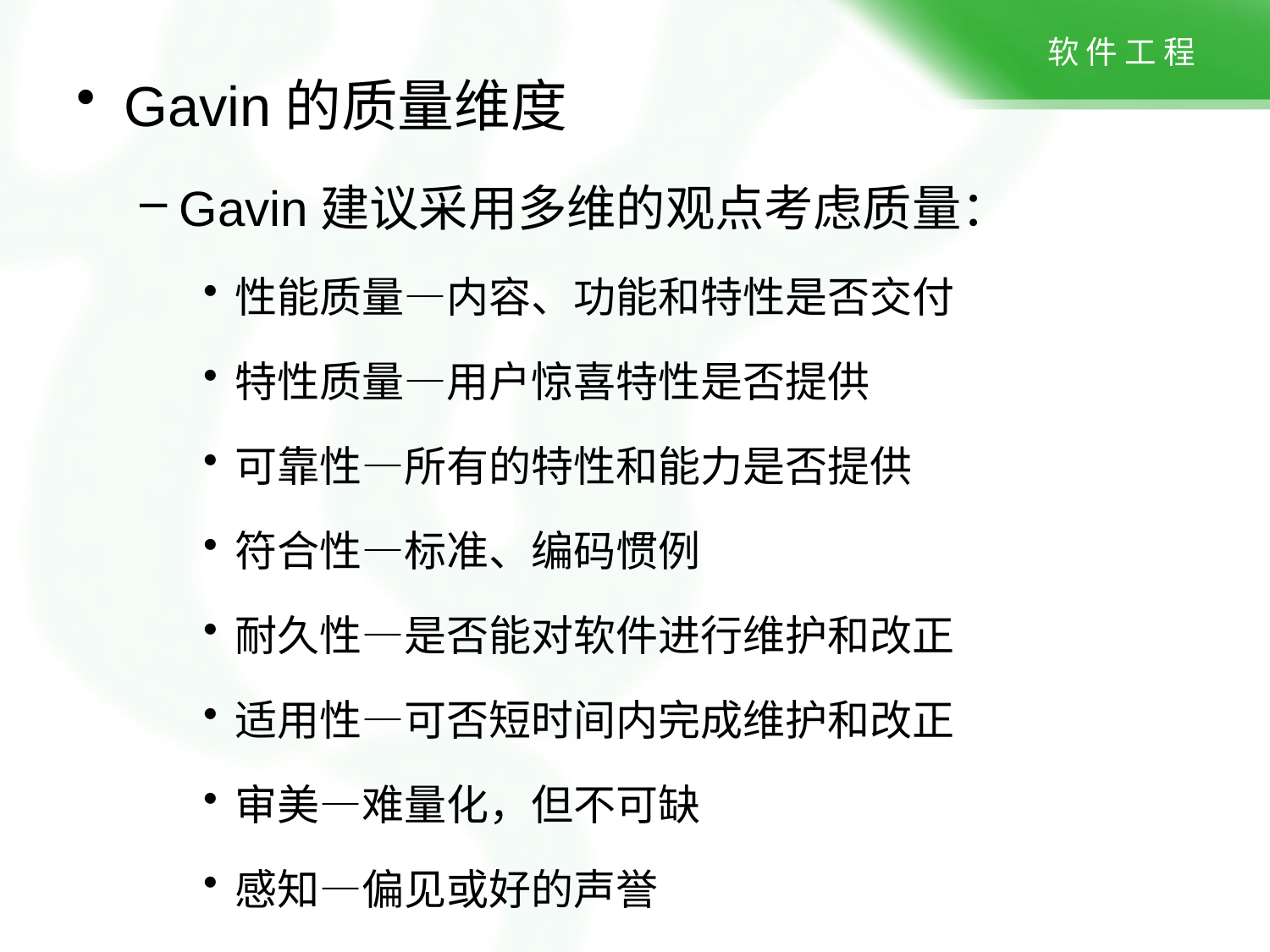

Gavin的质量维度
Gavin建议采用多维的观点考虑质量：
性能质量—内容、功能和特性是否交付
特性质量—用户惊喜特性是否提供
可靠性—所有的特性和能力是否提供
符合性—标准、编码惯例
耐久性—是否能对软件进行维护和改正
适用性—可否短时间内完成维护和改正
审美—难量化，但不可缺
感知—偏见或好的声誉